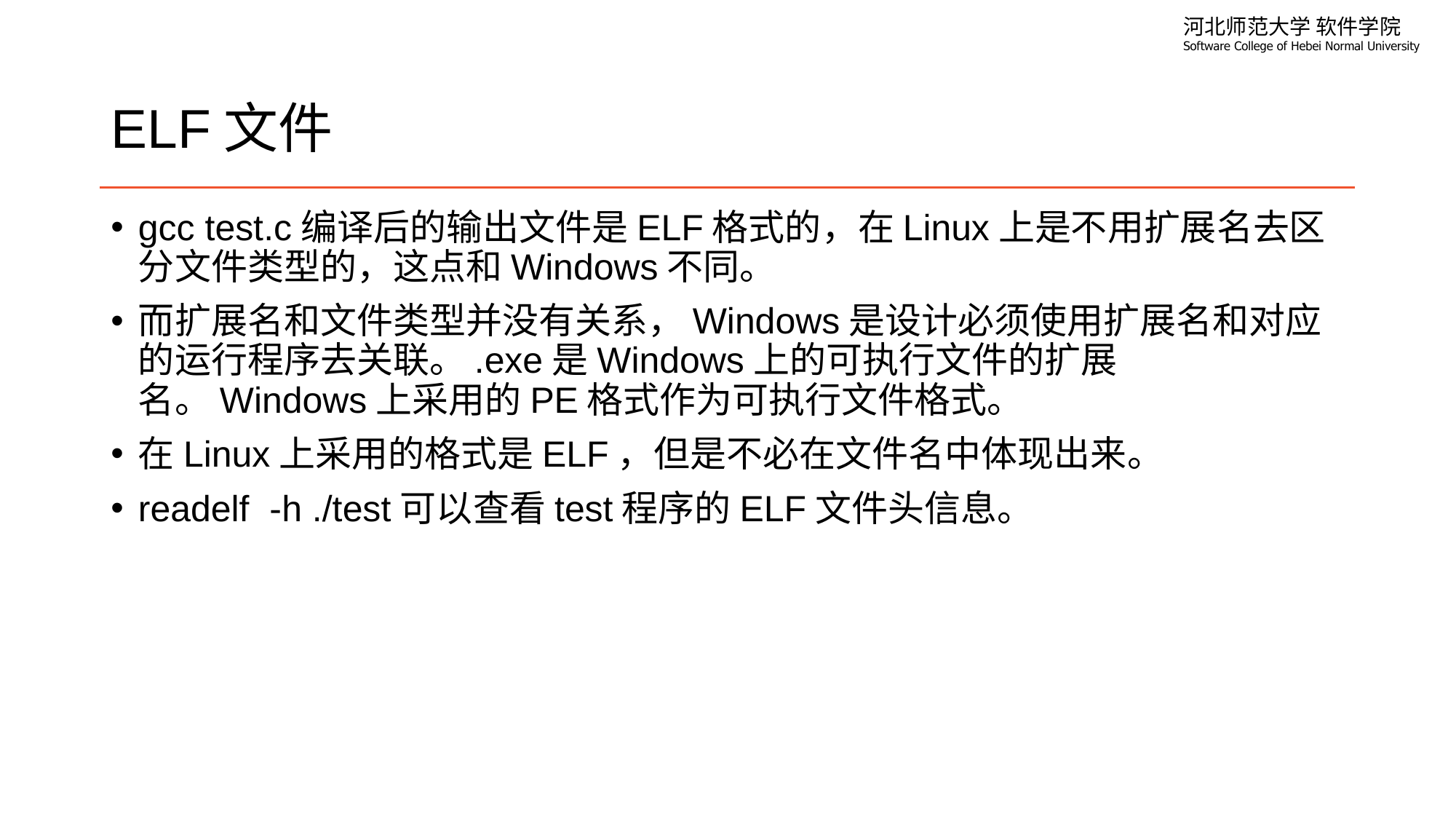

# ELF文件
gcc test.c编译后的输出文件是ELF格式的，在Linux上是不用扩展名去区分文件类型的，这点和Windows不同。
而扩展名和文件类型并没有关系，Windows是设计必须使用扩展名和对应的运行程序去关联。.exe是Windows上的可执行文件的扩展名。Windows上采用的PE格式作为可执行文件格式。
在Linux上采用的格式是ELF，但是不必在文件名中体现出来。
readelf  -h ./test可以查看test程序的ELF文件头信息。